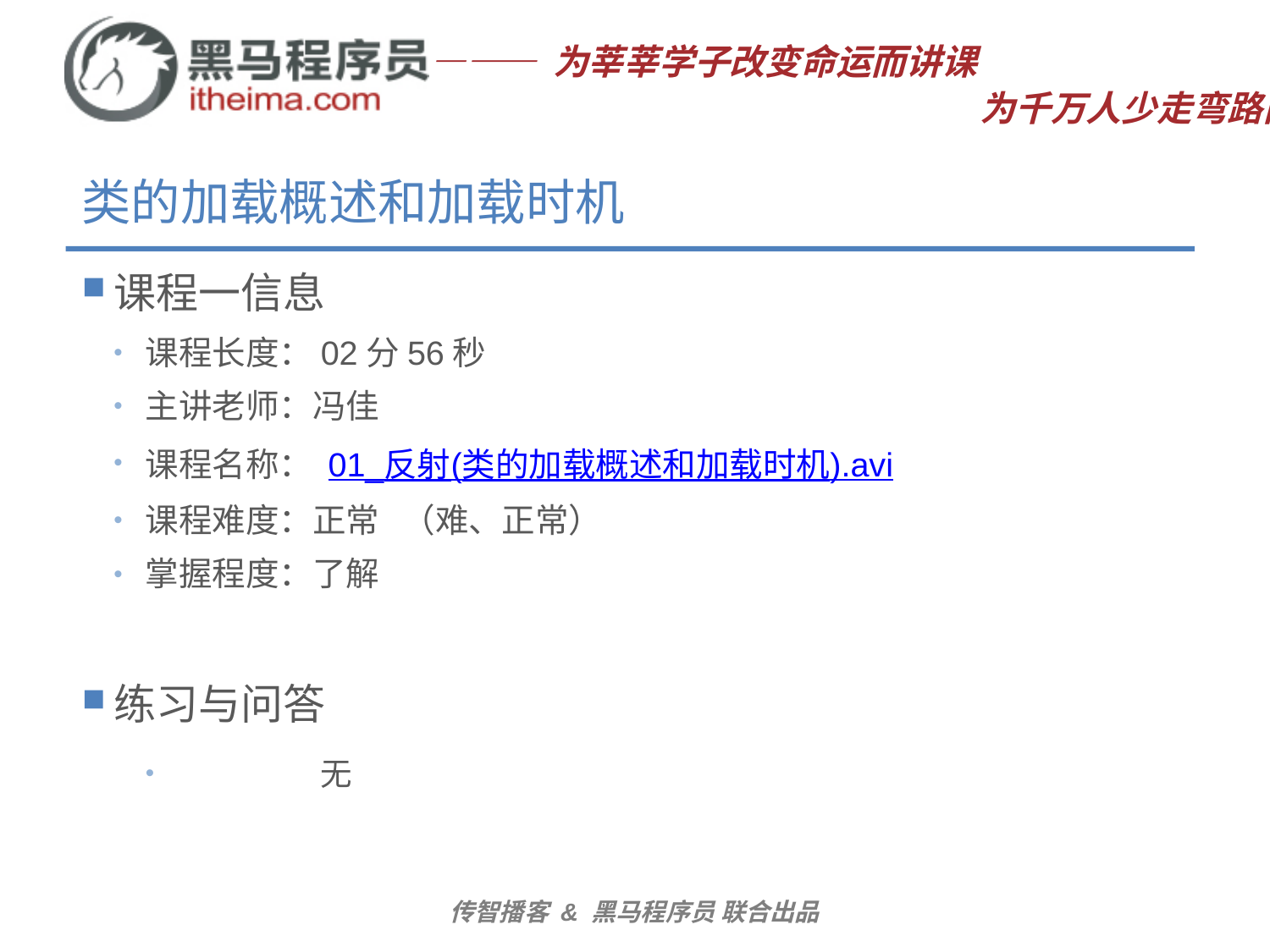

# 类的加载概述和加载时机
课程一信息
课程长度：02分56秒
主讲老师：冯佳
课程名称： 01_反射(类的加载概述和加载时机).avi
课程难度：正常   （难、正常）
掌握程度：了解

练习与问答
	无